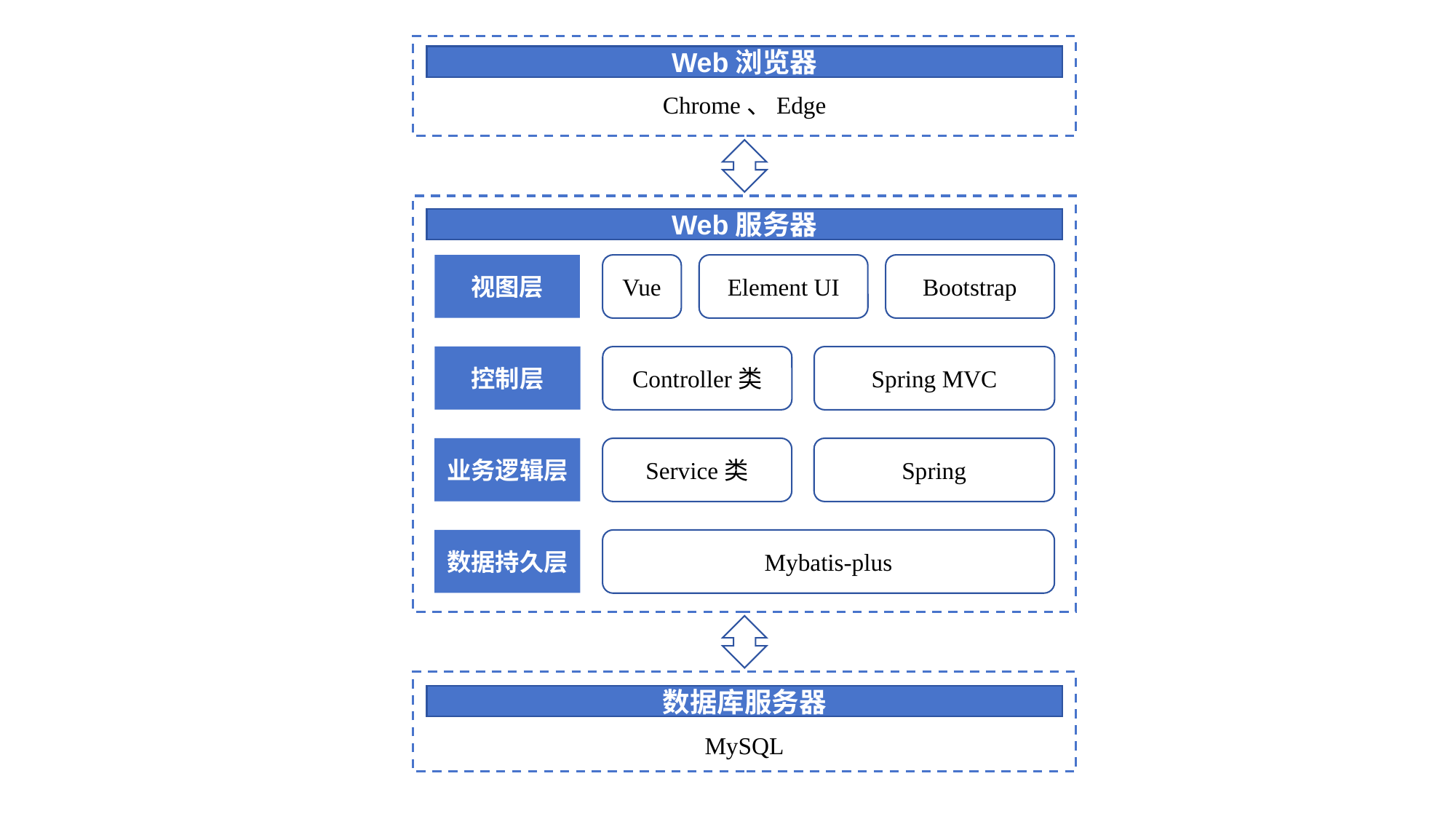

Web浏览器
Chrome、Edge

Web服务器
视图层
Vue
Element UI
Bootstrap
控制层
Controller类
Spring MVC
业务逻辑层
Service类
Spring
数据持久层
Mybatis-plus

数据库服务器
MySQL